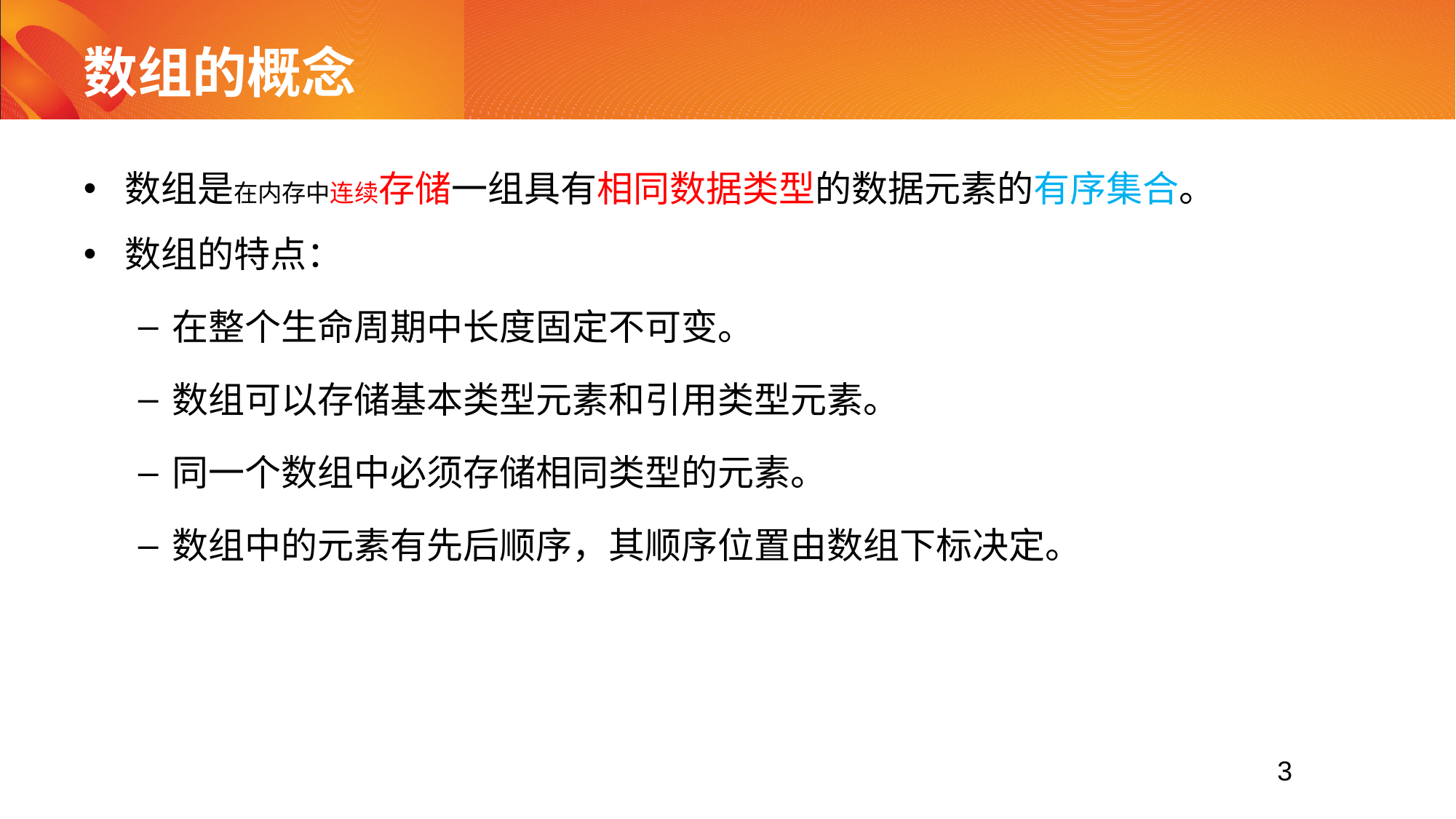

# 数组的概念
数组是在内存中连续存储一组具有相同数据类型的数据元素的有序集合。
数组的特点：
在整个生命周期中长度固定不可变。
数组可以存储基本类型元素和引用类型元素。
同一个数组中必须存储相同类型的元素。
数组中的元素有先后顺序，其顺序位置由数组下标决定。